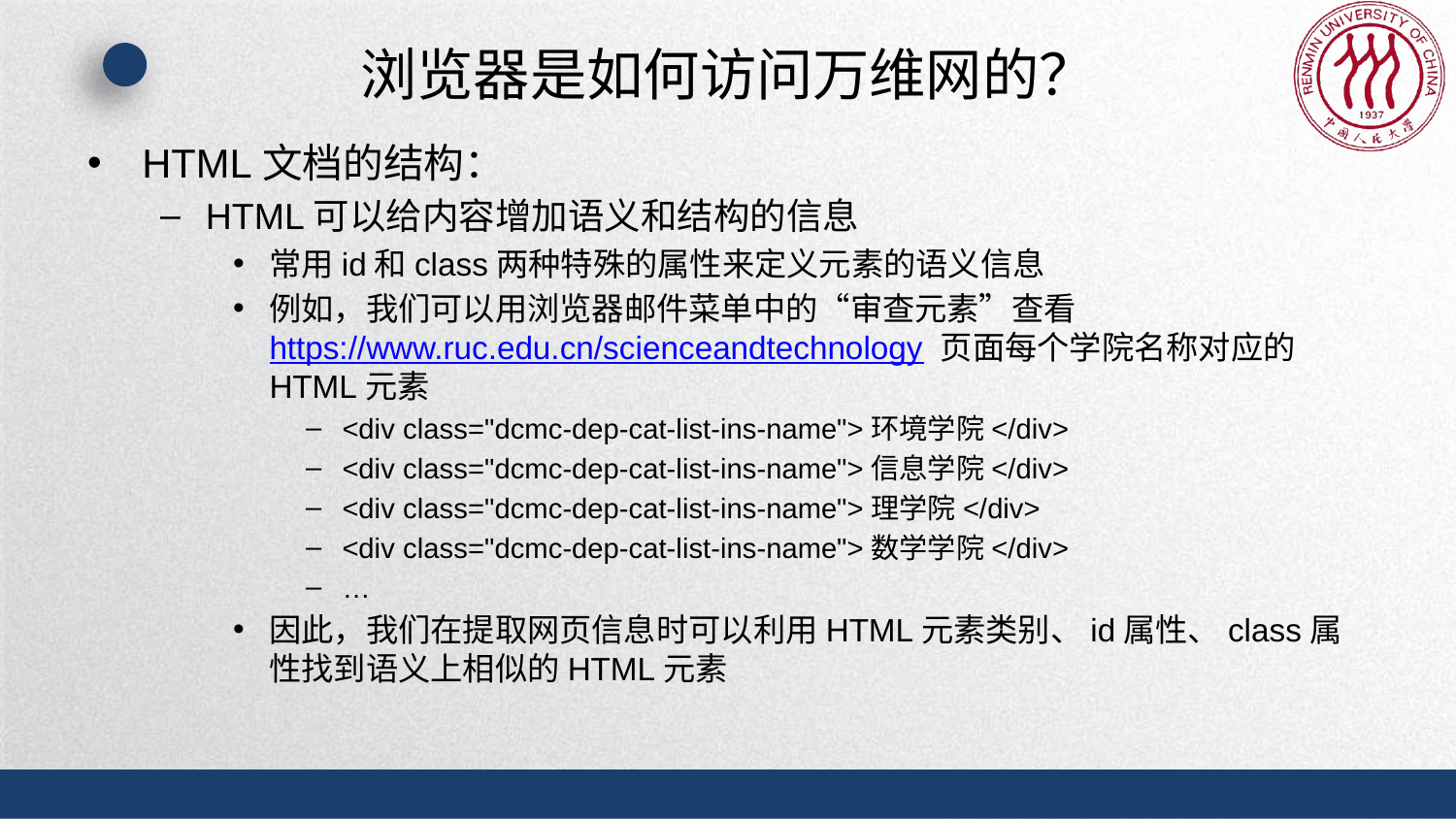

# 浏览器是如何访问万维网的？
HTML文档的结构：
HTML可以给内容增加语义和结构的信息
常用id和class两种特殊的属性来定义元素的语义信息
例如，我们可以用浏览器邮件菜单中的“审查元素”查看https://www.ruc.edu.cn/scienceandtechnology 页面每个学院名称对应的HTML元素
<div class="dcmc-dep-cat-list-ins-name">环境学院</div>
<div class="dcmc-dep-cat-list-ins-name">信息学院</div>
<div class="dcmc-dep-cat-list-ins-name">理学院</div>
<div class="dcmc-dep-cat-list-ins-name">数学学院</div>
…
因此，我们在提取网页信息时可以利用HTML元素类别、id属性、class属性找到语义上相似的HTML元素